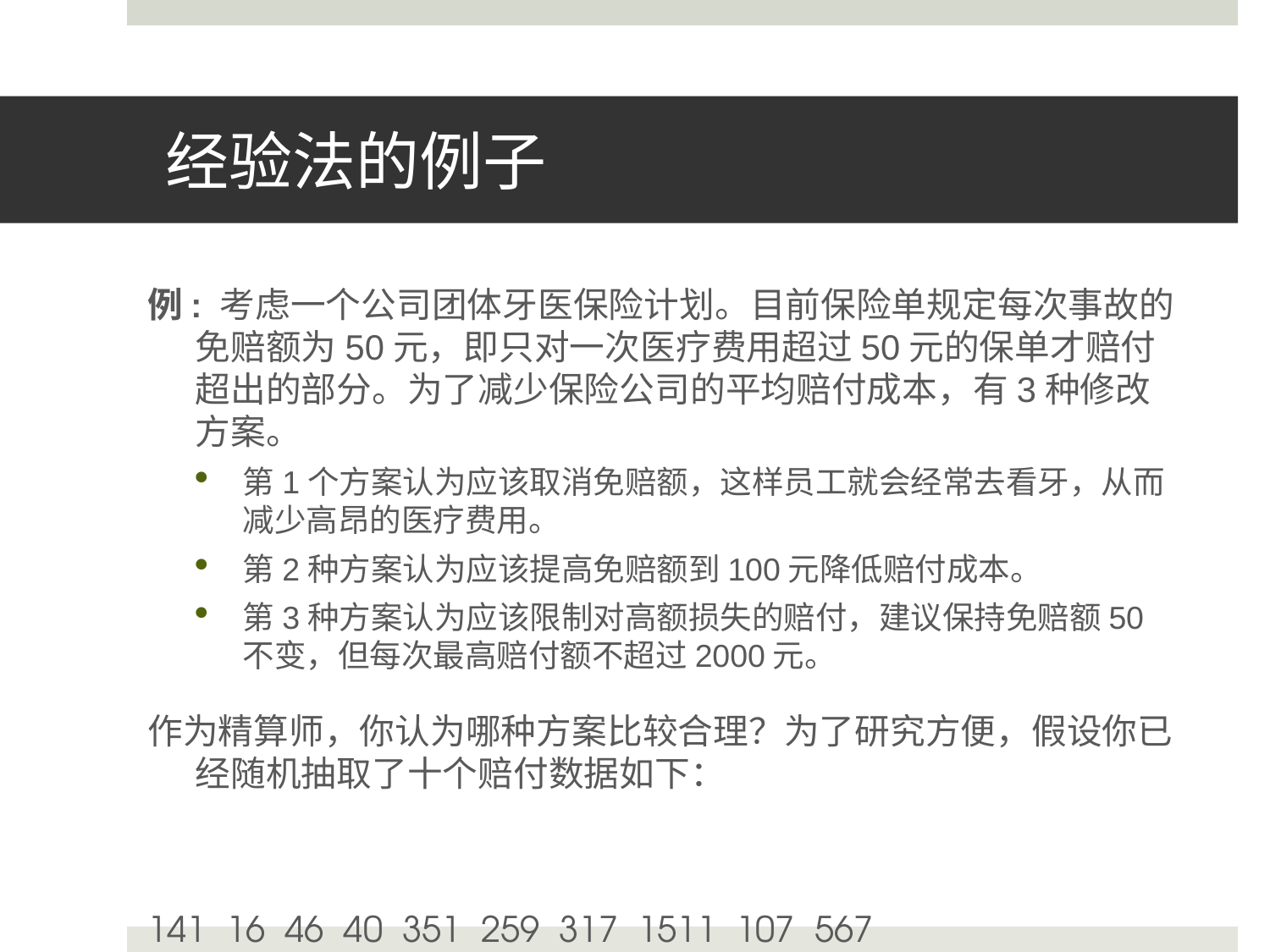

# 经验法的例子
例: 考虑一个公司团体牙医保险计划。目前保险单规定每次事故的免赔额为50元，即只对一次医疗费用超过50元的保单才赔付超出的部分。为了减少保险公司的平均赔付成本，有3种修改方案。
第1个方案认为应该取消免赔额，这样员工就会经常去看牙，从而减少高昂的医疗费用。
第2种方案认为应该提高免赔额到100元降低赔付成本。
第3种方案认为应该限制对高额损失的赔付，建议保持免赔额50不变，但每次最高赔付额不超过2000元。
作为精算师，你认为哪种方案比较合理？为了研究方便，假设你已经随机抽取了十个赔付数据如下：

141  16  46  40  351  259  317  1511  107  567